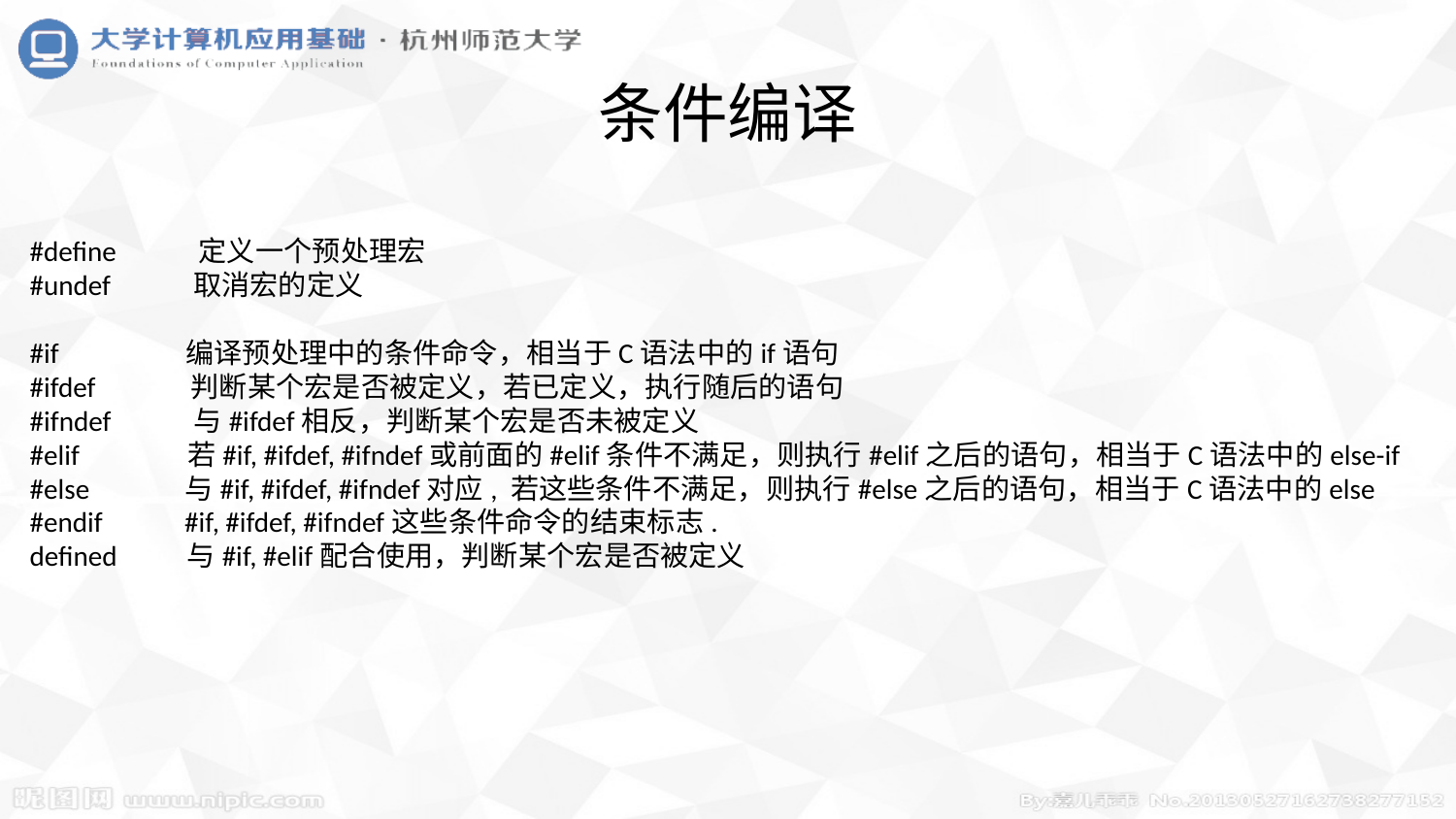

# 条件编译
#define            定义一个预处理宏
#undef            取消宏的定义

#if                   编译预处理中的条件命令，相当于C语法中的if语句
#ifdef              判断某个宏是否被定义，若已定义，执行随后的语句
#ifndef            与#ifdef相反，判断某个宏是否未被定义
#elif                若#if, #ifdef, #ifndef或前面的#elif条件不满足，则执行#elif之后的语句，相当于C语法中的else-if
#else              与#if, #ifdef, #ifndef对应, 若这些条件不满足，则执行#else之后的语句，相当于C语法中的else
#endif             #if, #ifdef, #ifndef这些条件命令的结束标志.
defined          与#if, #elif配合使用，判断某个宏是否被定义